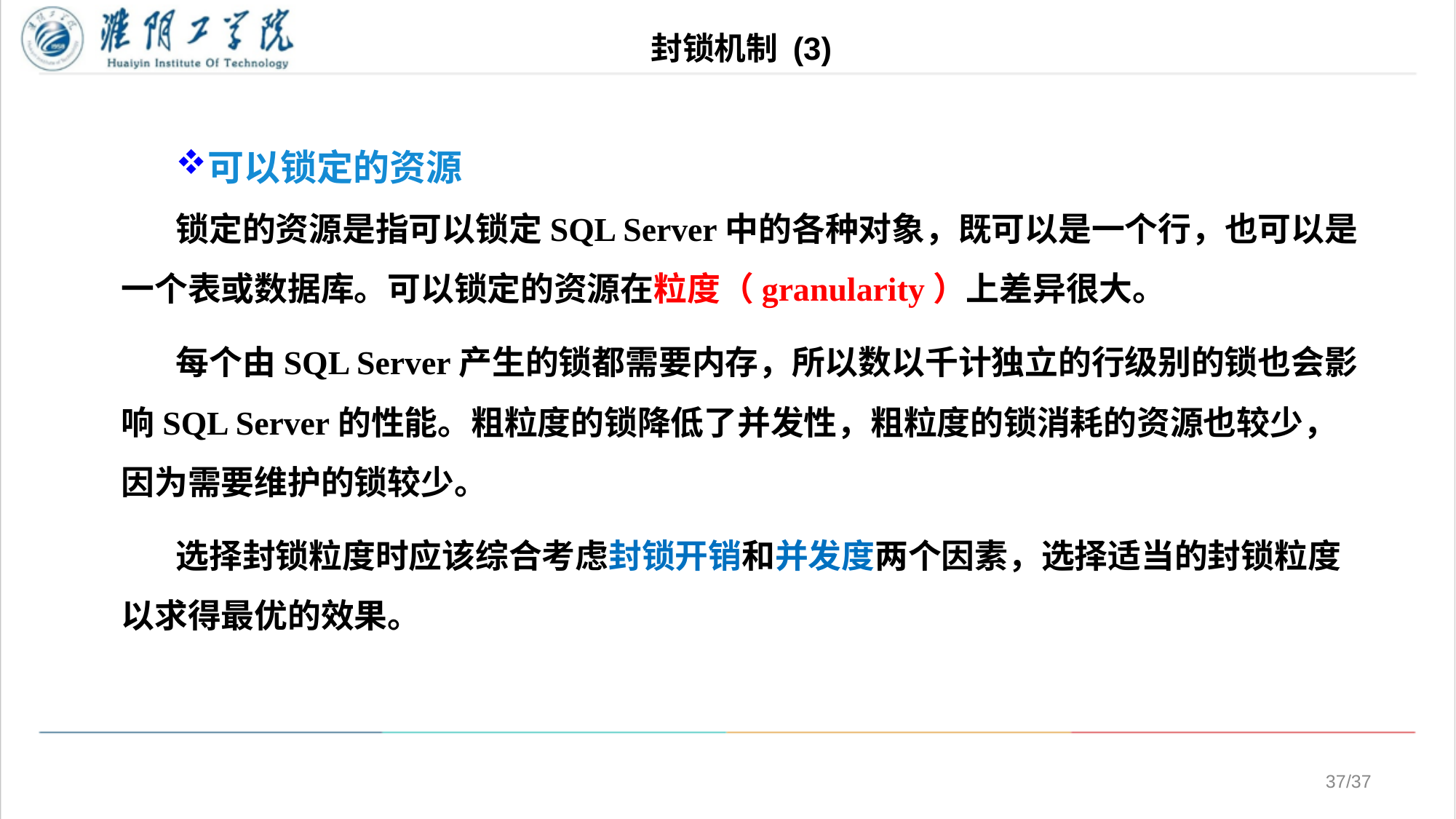

# 封锁机制 (3)
可以锁定的资源
锁定的资源是指可以锁定SQL Server中的各种对象，既可以是一个行，也可以是一个表或数据库。可以锁定的资源在粒度（granularity）上差异很大。
每个由SQL Server产生的锁都需要内存，所以数以千计独立的行级别的锁也会影响SQL Server的性能。粗粒度的锁降低了并发性，粗粒度的锁消耗的资源也较少，因为需要维护的锁较少。
选择封锁粒度时应该综合考虑封锁开销和并发度两个因素，选择适当的封锁粒度以求得最优的效果。

37/37